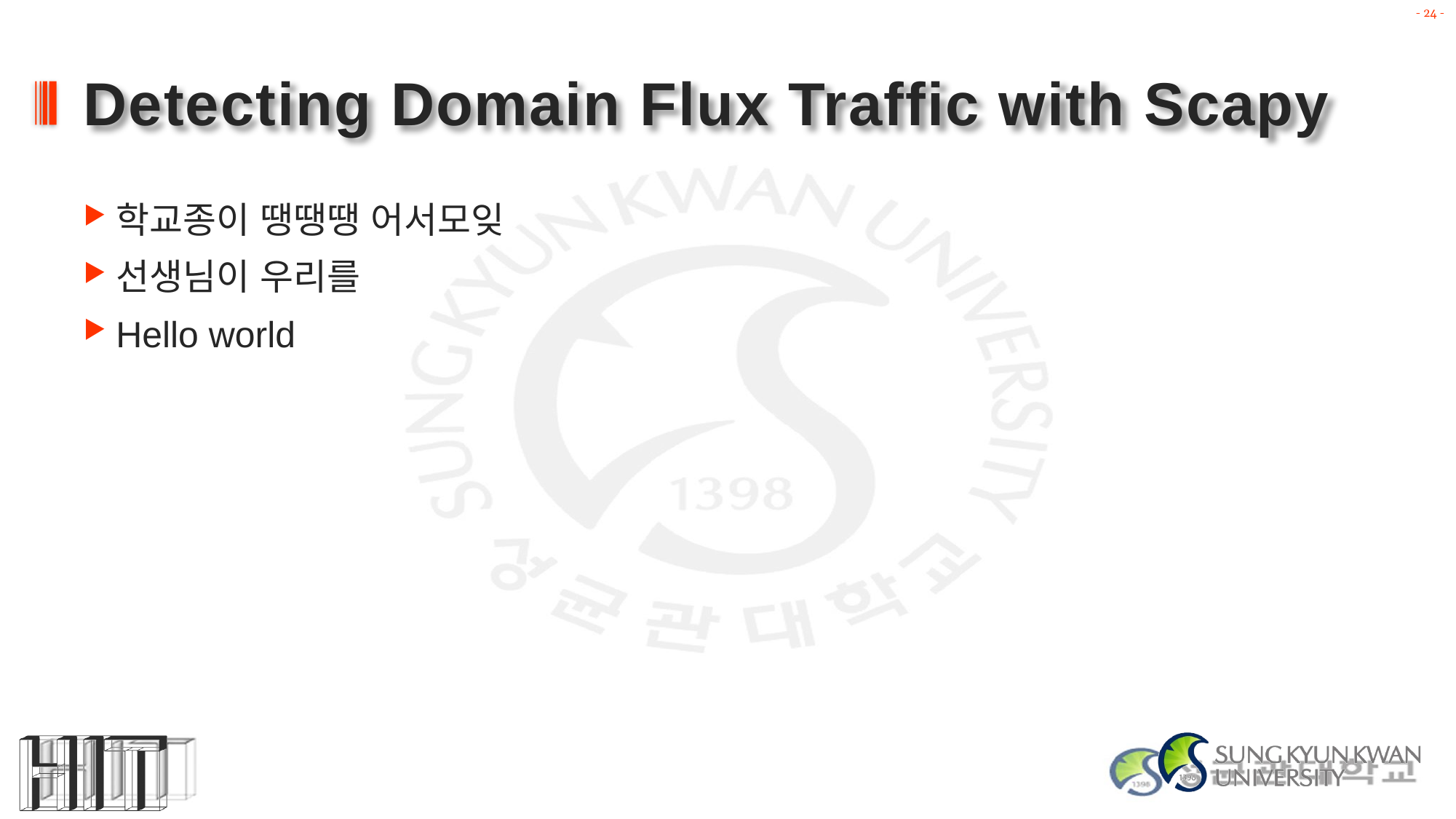

# Detecting Domain Flux Traffic with Scapy
학교종이 땡땡땡 어서모잊
선생님이 우리를
Hello world